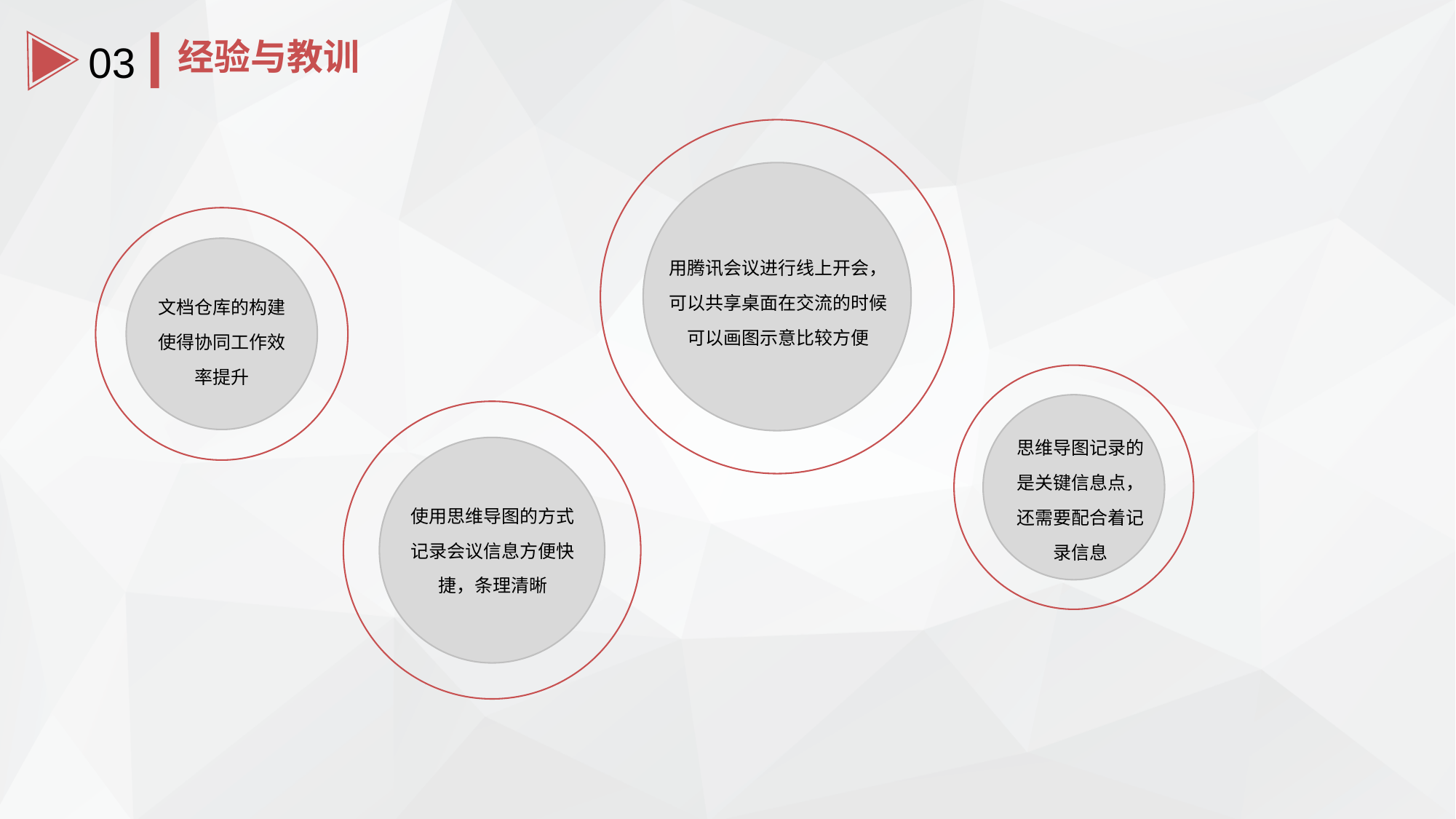

经验与教训
03

用腾讯会议进行线上开会，可以共享桌面在交流的时候可以画图示意比较方便

文档仓库的构建使得协同工作效率提升

思维导图记录的是关键信息点，还需要配合着记录信息

使用思维导图的方式记录会议信息方便快捷，条理清晰